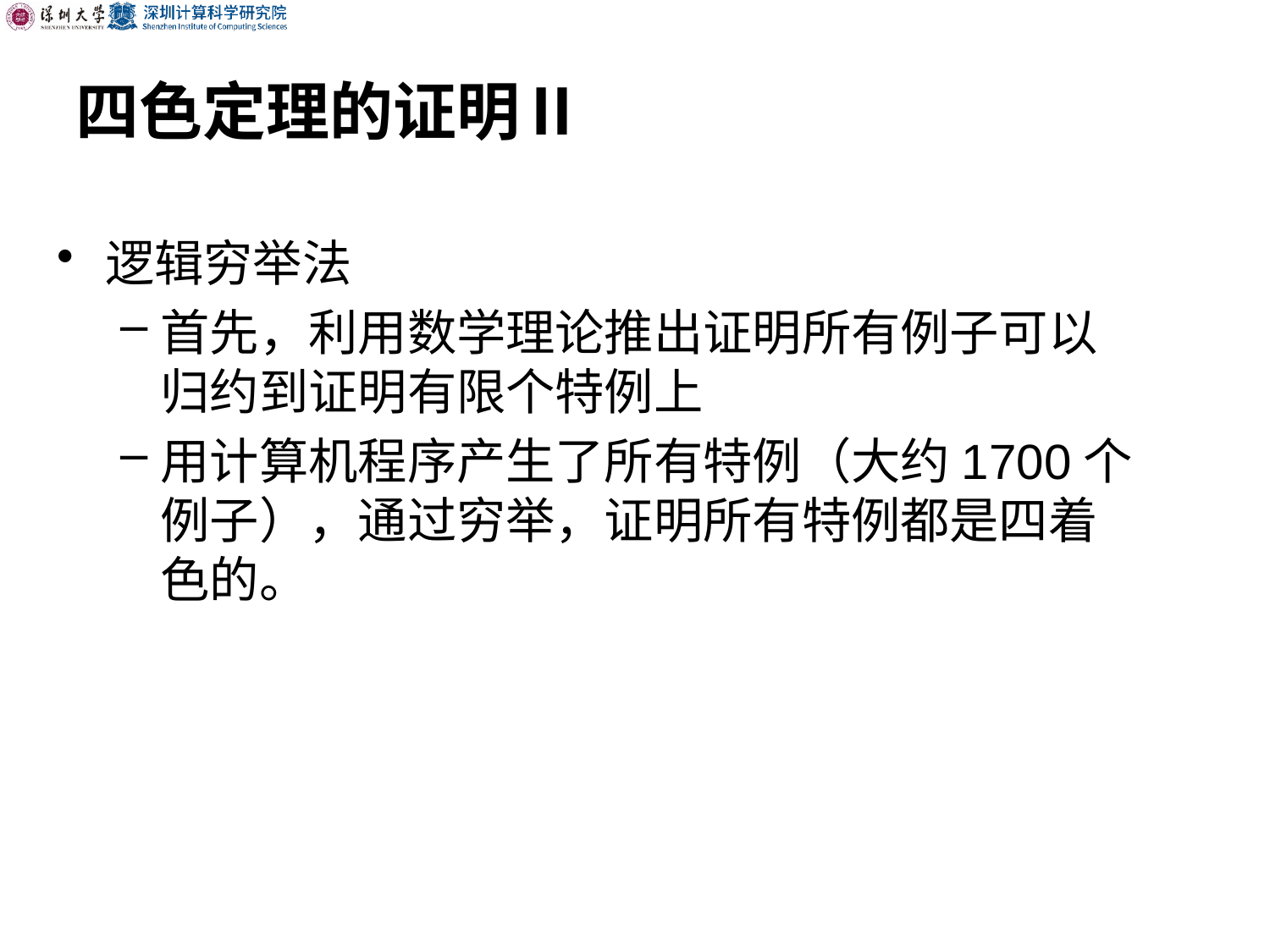

四色定理的证明Ⅱ
逻辑穷举法
首先，利用数学理论推出证明所有例子可以归约到证明有限个特例上
用计算机程序产生了所有特例（大约1700个例子），通过穷举，证明所有特例都是四着色的。